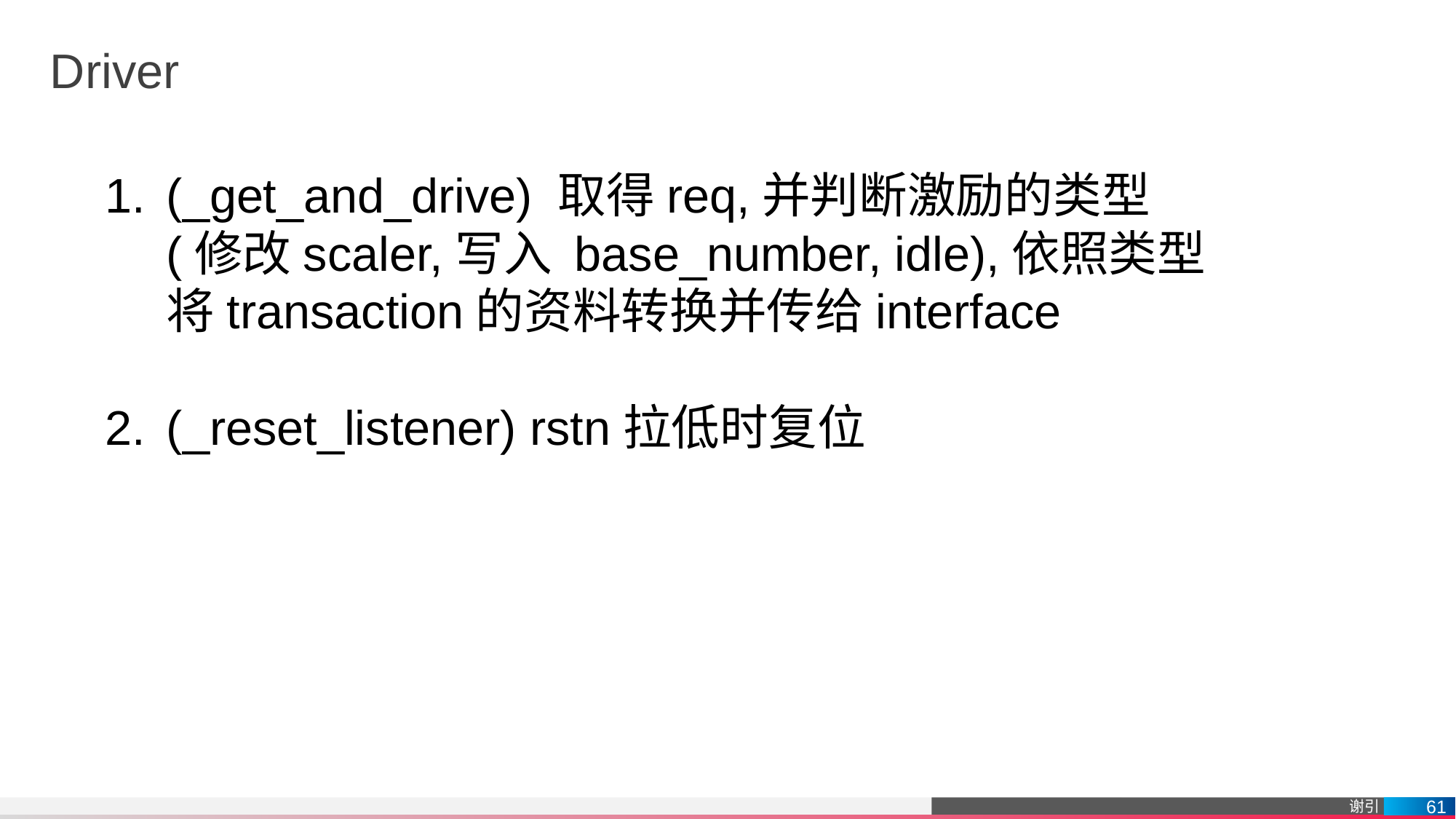

# Driver

(_get_and_drive) 取得req,并判断激励的类型(修改scaler,写入 base_number, idle),依照类型将transaction的资料转换并传给interface

(_reset_listener) rstn拉低时复位
61